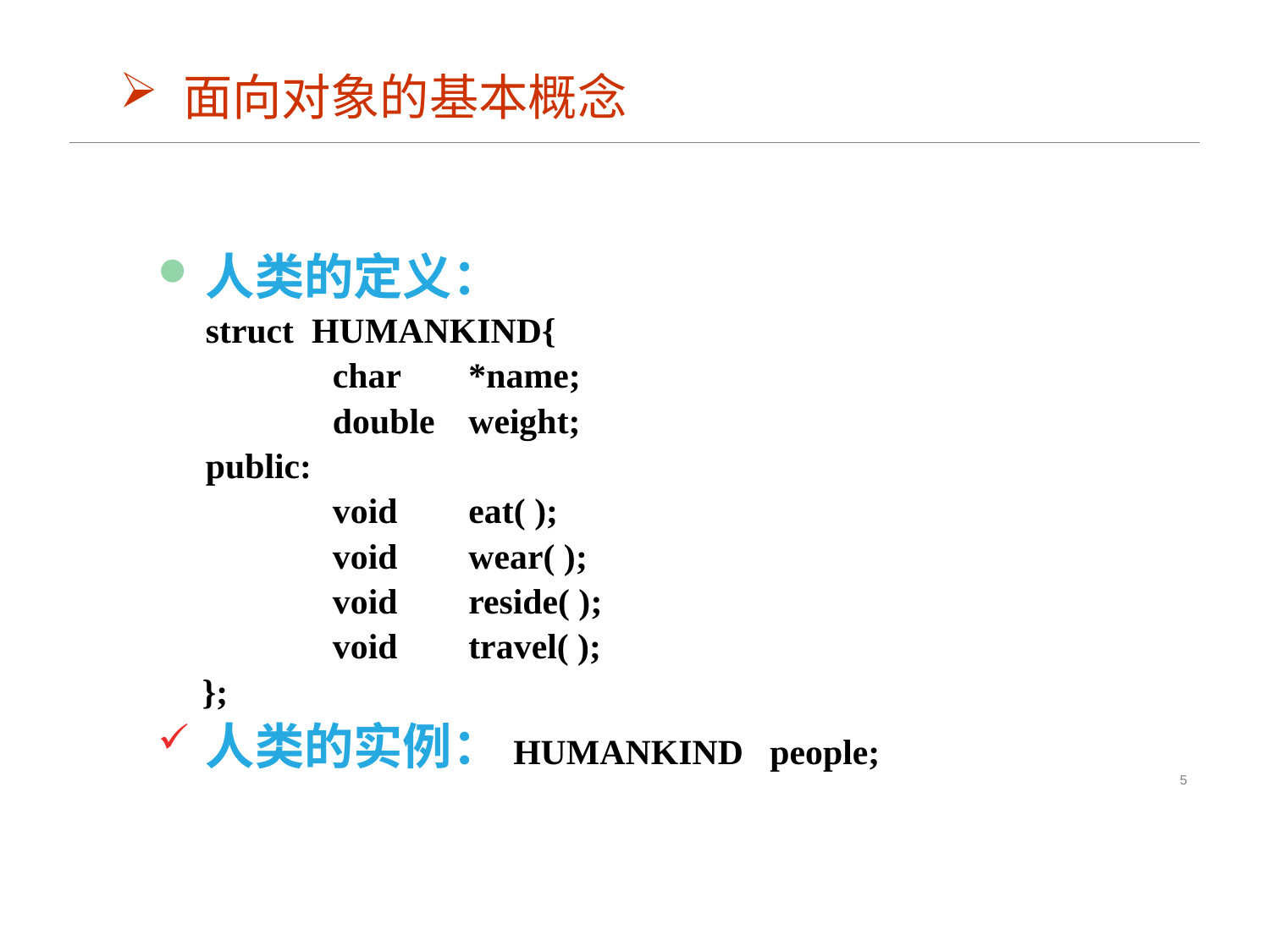

面向对象的基本概念

人类的定义：
	struct  HUMANKIND{
		char   	 *name;
		double 	 weight;
	public:
		void   	 eat( );
		void  	 wear( );
		void  	 reside( );
		void  	 travel( );
     };
人类的实例：HUMANKIND   people;
5